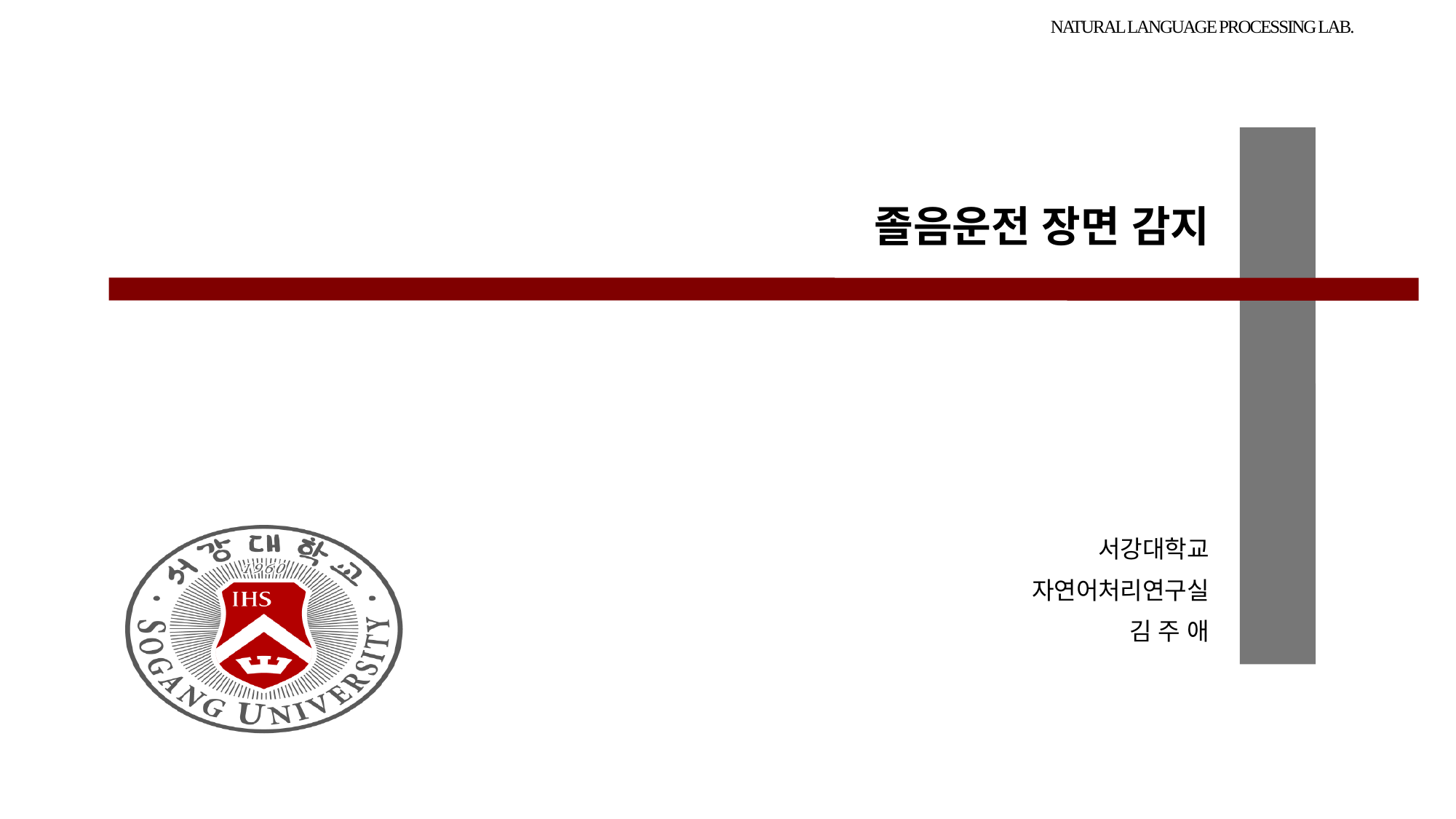

# 졸음운전 장면 감지
서강대학교
자연어처리연구실
김 주 애